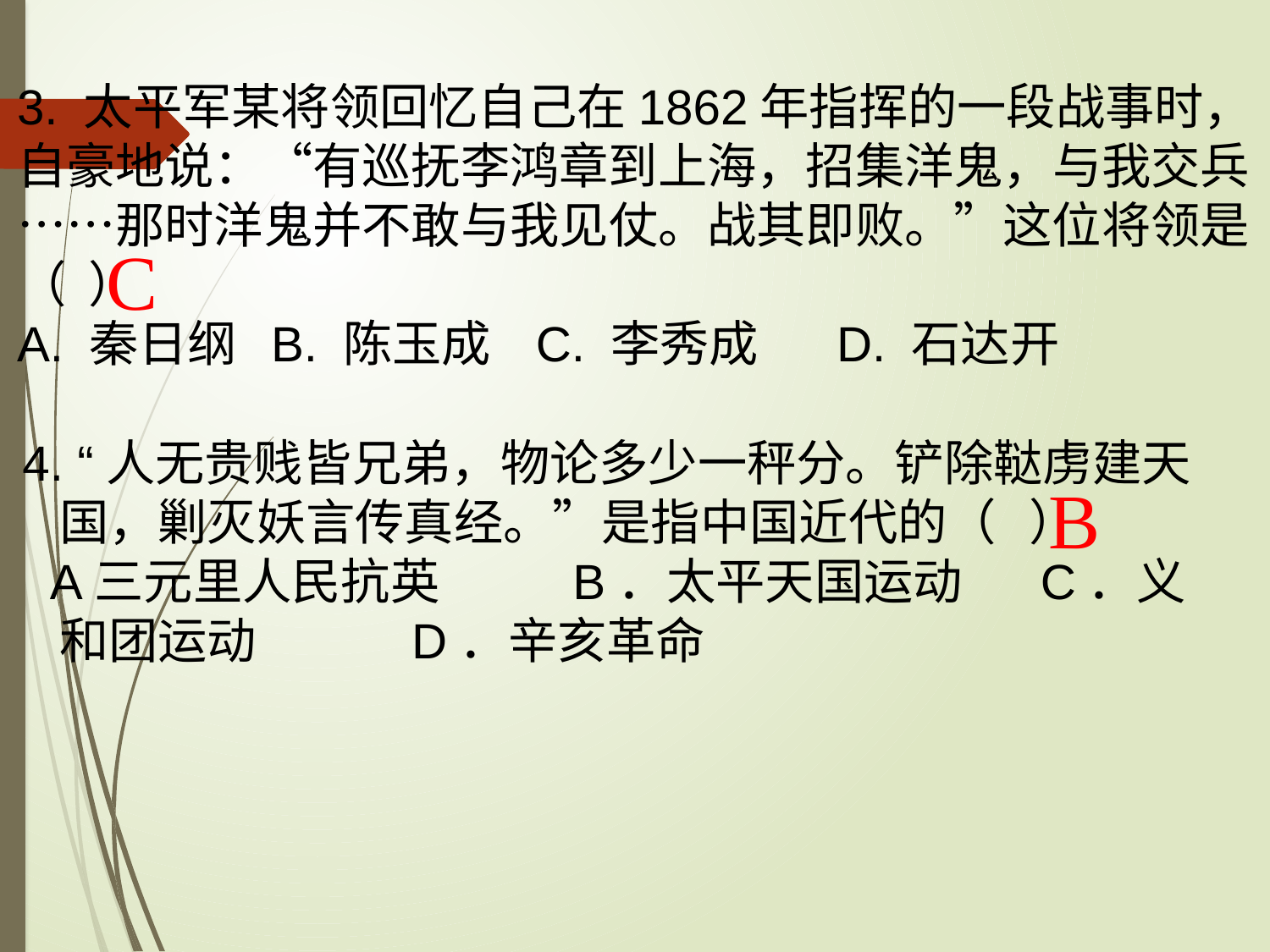

3. 太平军某将领回忆自己在1862年指挥的一段战事时，自豪地说：“有巡抚李鸿章到上海，招集洋鬼，与我交兵……那时洋鬼并不敢与我见仗。战其即败。”这位将领是（  ）
A. 秦日纲  B. 陈玉成   C. 李秀成      D. 石达开
C
4. “人无贵贱皆兄弟，物论多少一秤分。铲除鞑虏建天国，剿灭妖言传真经。”是指中国近代的（   ）
  A三元里人民抗英           B．太平天国运动      C．义和团运动             D．辛亥革命
B